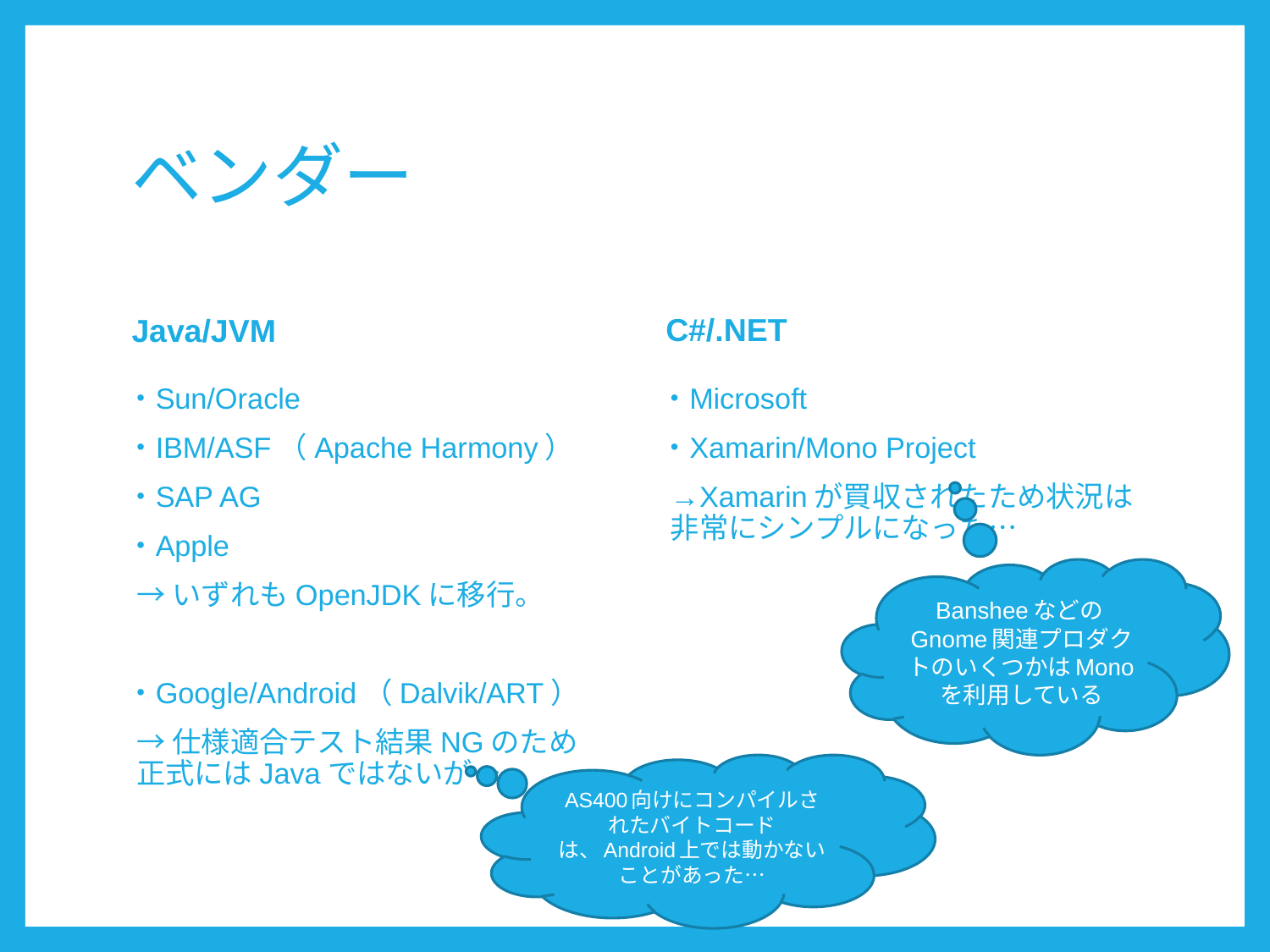

# ベンダー
C#/.NET
Java/JVM
Microsoft
Xamarin/Mono Project
→Xamarinが買収されたため状況は非常にシンプルになった…
Sun/Oracle
IBM/ASF（Apache Harmony）
SAP AG
Apple
→いずれもOpenJDKに移行。

Google/Android（Dalvik/ART）
→仕様適合テスト結果NGのため正式にはJavaではないが…

BansheeなどのGnome関連プロダクトのいくつかはMonoを利用している
AS400向けにコンパイルされたバイトコードは、Android上では動かないことがあった…